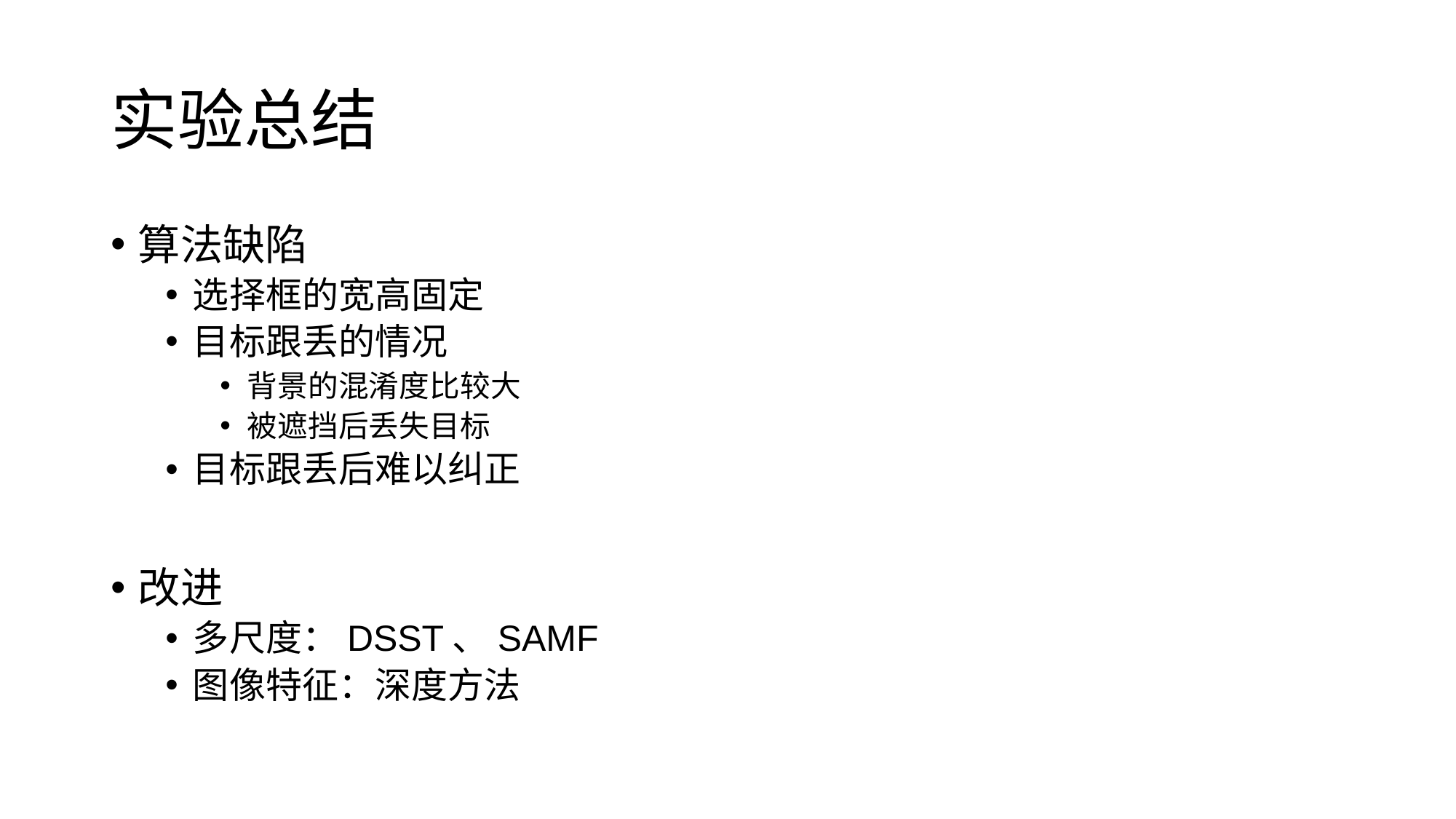

# 实验总结
算法缺陷
选择框的宽高固定
目标跟丢的情况
背景的混淆度比较大
被遮挡后丢失目标
目标跟丢后难以纠正

改进
多尺度：DSST、SAMF
图像特征：深度方法